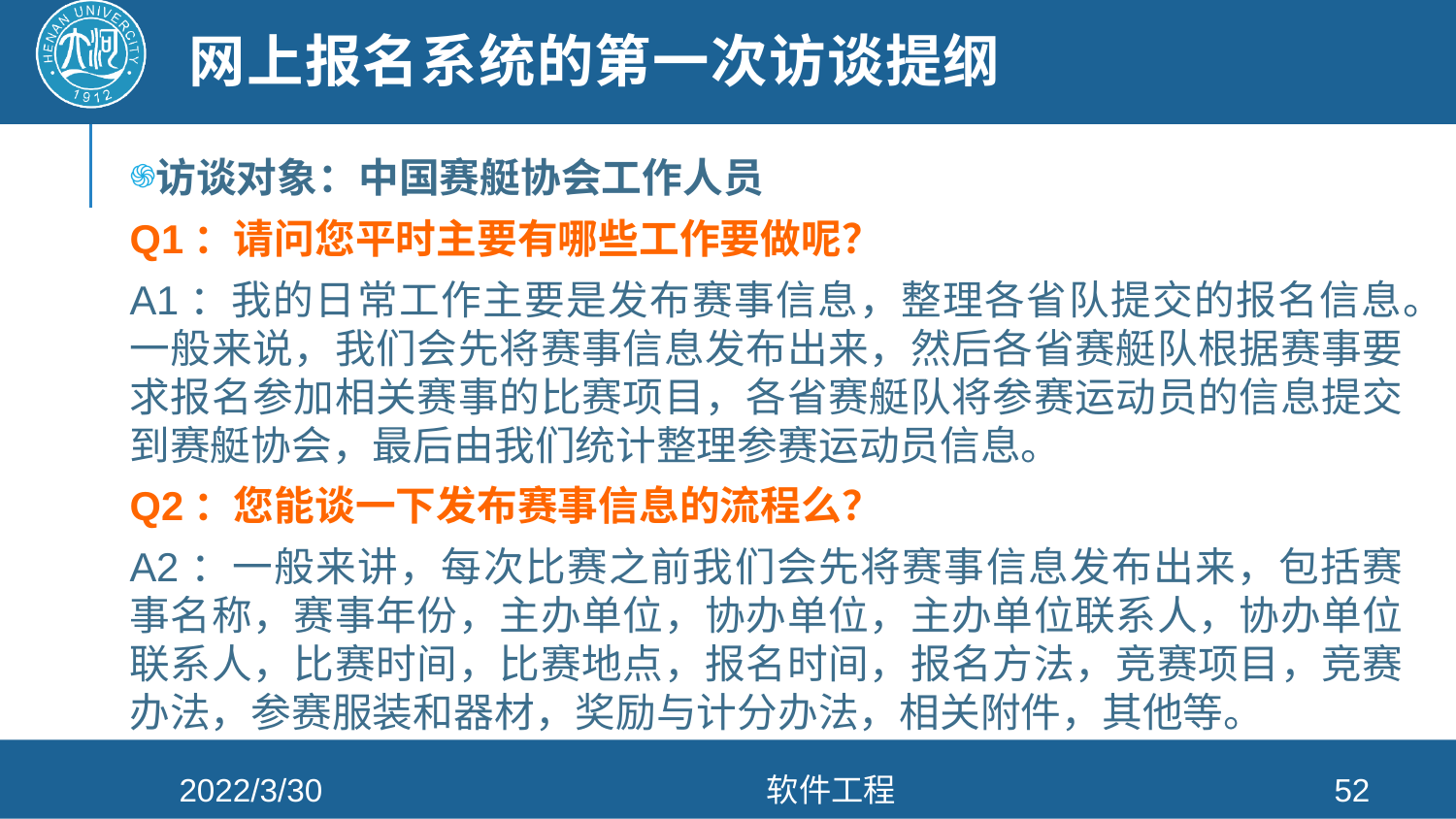

# 网上报名系统的第一次访谈提纲
访谈对象：中国赛艇协会工作人员
Q1：请问您平时主要有哪些工作要做呢？
A1：我的日常工作主要是发布赛事信息，整理各省队提交的报名信息。一般来说，我们会先将赛事信息发布出来，然后各省赛艇队根据赛事要求报名参加相关赛事的比赛项目，各省赛艇队将参赛运动员的信息提交到赛艇协会，最后由我们统计整理参赛运动员信息。
Q2：您能谈一下发布赛事信息的流程么？
A2：一般来讲，每次比赛之前我们会先将赛事信息发布出来，包括赛事名称，赛事年份，主办单位，协办单位，主办单位联系人，协办单位联系人，比赛时间，比赛地点，报名时间，报名方法，竞赛项目，竞赛办法，参赛服装和器材，奖励与计分办法，相关附件，其他等。
2022/3/30
软件工程
52